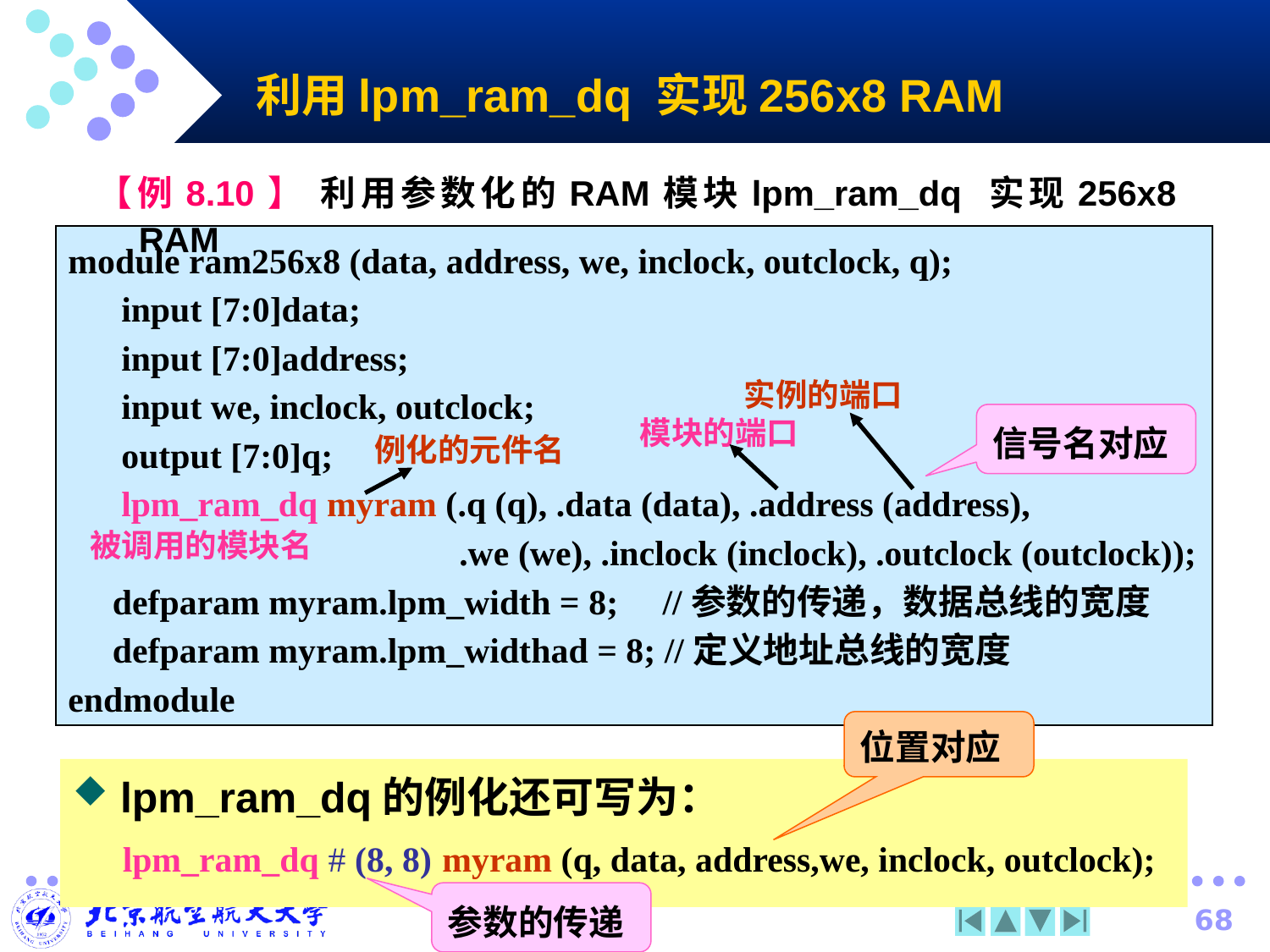

利用lpm_ram_dq 实现256x8 RAM
【例8.10】 利用参数化的RAM模块lpm_ram_dq 实现256x8 RAM
module ram256x8 (data, address, we, inclock, outclock, q);
      input [7:0]data;
      input [7:0]address;
      input we, inclock, outclock;
      output [7:0]q;
      lpm_ram_dq myram (.q (q), .data (data), .address (address),
                                            .we (we), .inclock (inclock), .outclock (outclock));
     defparam myram.lpm_width = 8;     //参数的传递，数据总线的宽度
     defparam myram.lpm_widthad = 8; //定义地址总线的宽度
endmodule
实例的端口
信号名对应
模块的端口

例化的元件名

被调用的模块名
位置对应
lpm_ram_dq的例化还可写为：
    lpm_ram_dq # (8, 8) myram (q, data, address,we, inclock, outclock);
参数的传递
68